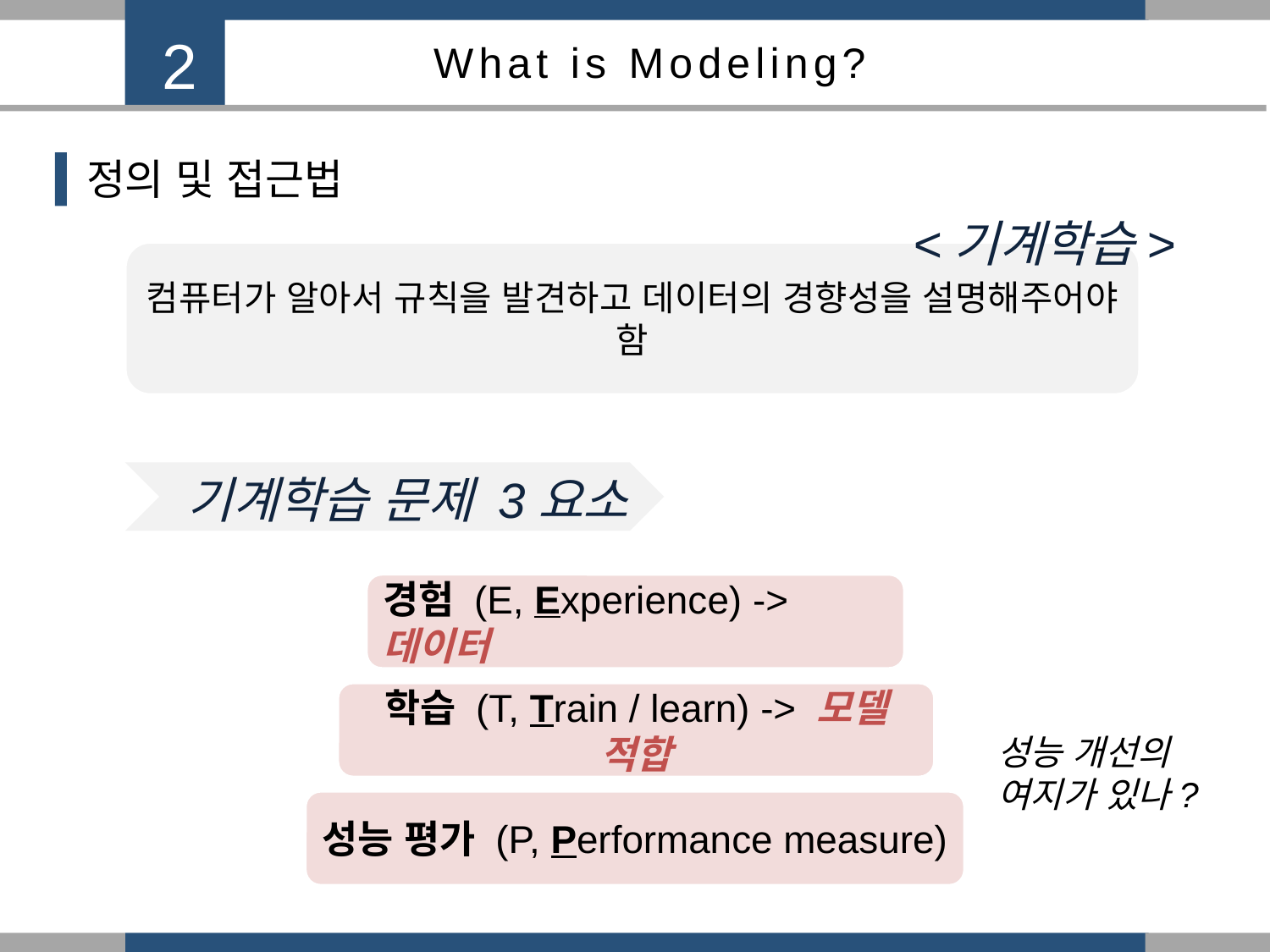

2
What is Modeling?

정의 및 접근법

<기계학습>
컴퓨터가 알아서 규칙을 발견하고 데이터의 경향성을 설명해주어야 함

기계학습 문제 3요소
경험 (E, Experience) -> 데이터
학습 (T, Train / learn) -> 모델 적합
성능 개선의 여지가 있나?
성능 평가 (P, Performance measure)